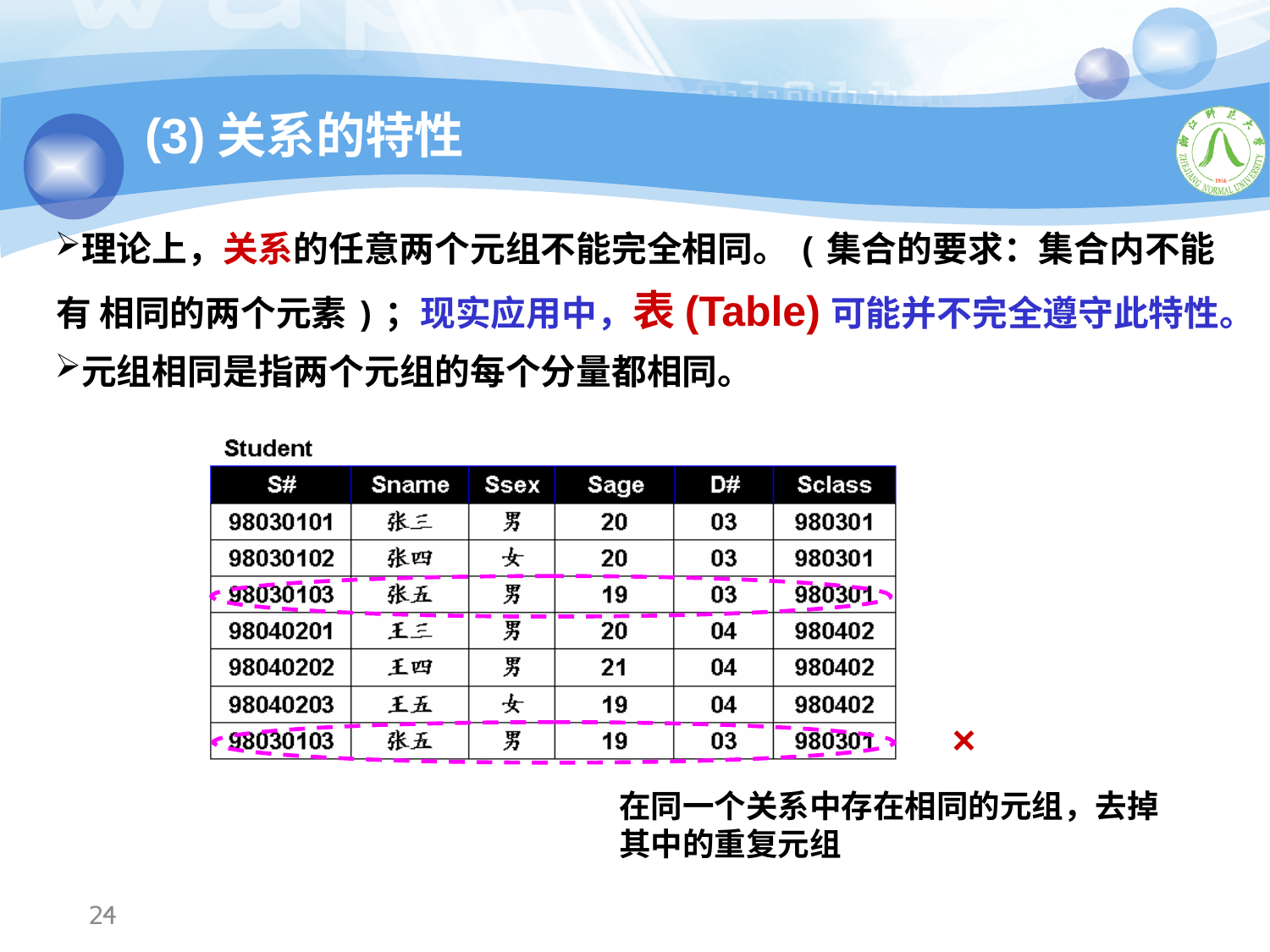

(3)关系的特性
理论上，关系的任意两个元组不能完全相同。(集合的要求：集合内不能有 相同的两个元素)；现实应用中，表(Table)可能并不完全遵守此特性。
元组相同是指两个元组的每个分量都相同。

×

在同一个关系中存在相同的元组，去掉 其中的重复元组
24